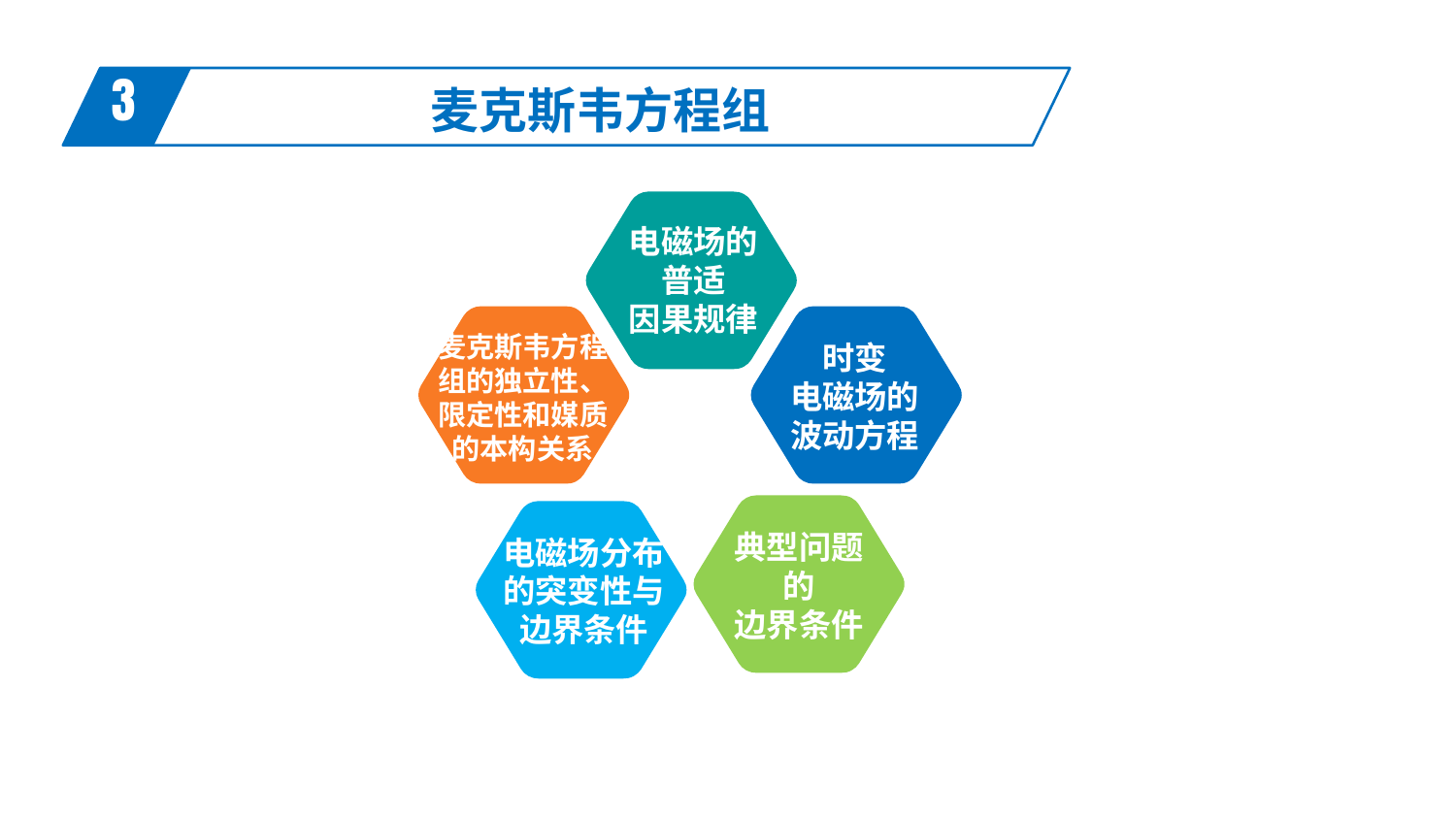

3

麦克斯韦方程组

电磁场的普适
因果规律

时变
电磁场的波动方程

麦克斯韦方程组的独立性、限定性和媒质的本构关系

典型问题的
边界条件

电磁场分布的突变性与边界条件